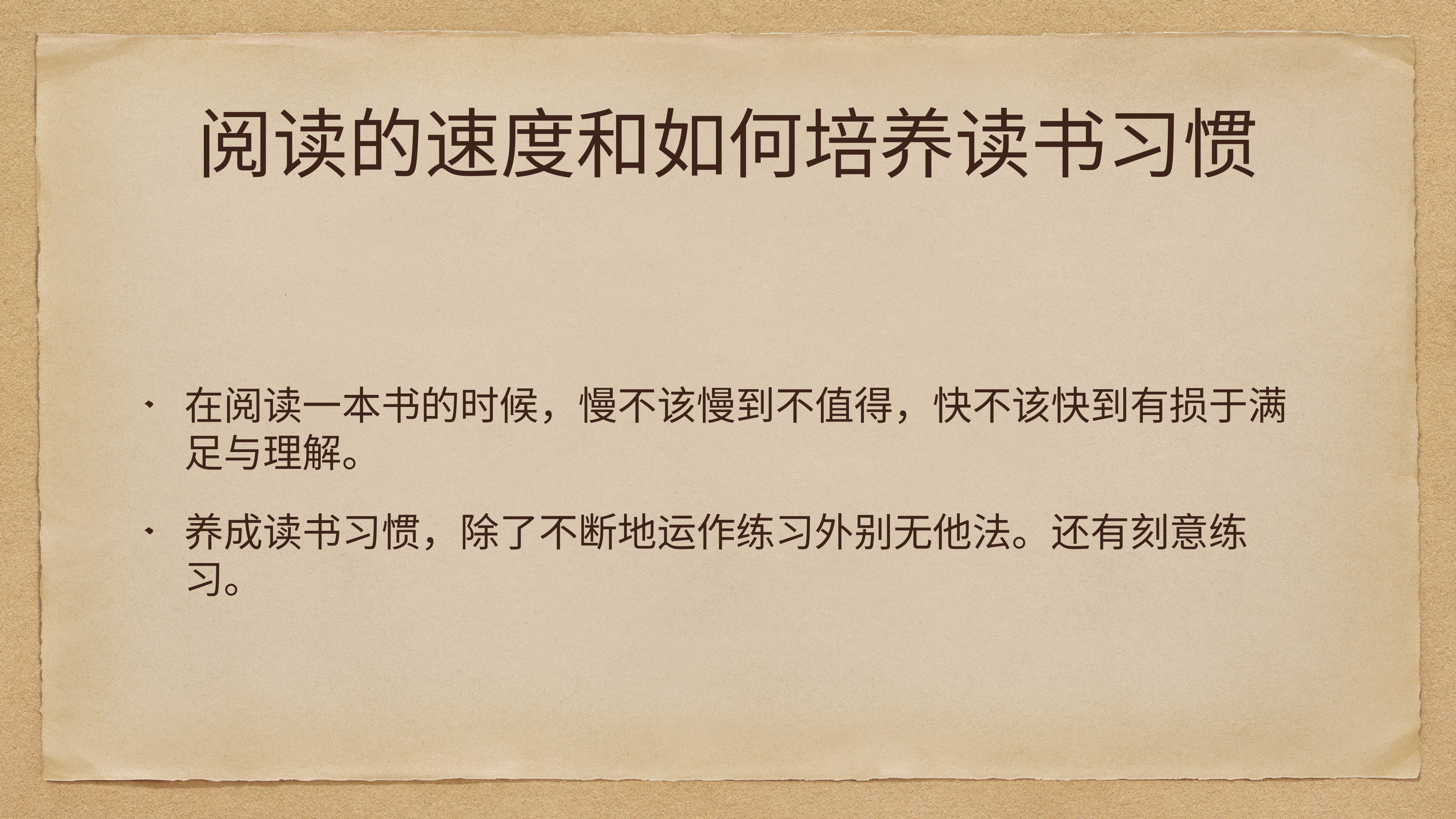

# 阅读的速度和如何培养读书习惯
在阅读一本书的时候，慢不该慢到不值得，快不该快到有损于满足与理解。
养成读书习惯，除了不断地运作练习外别无他法。还有刻意练习。